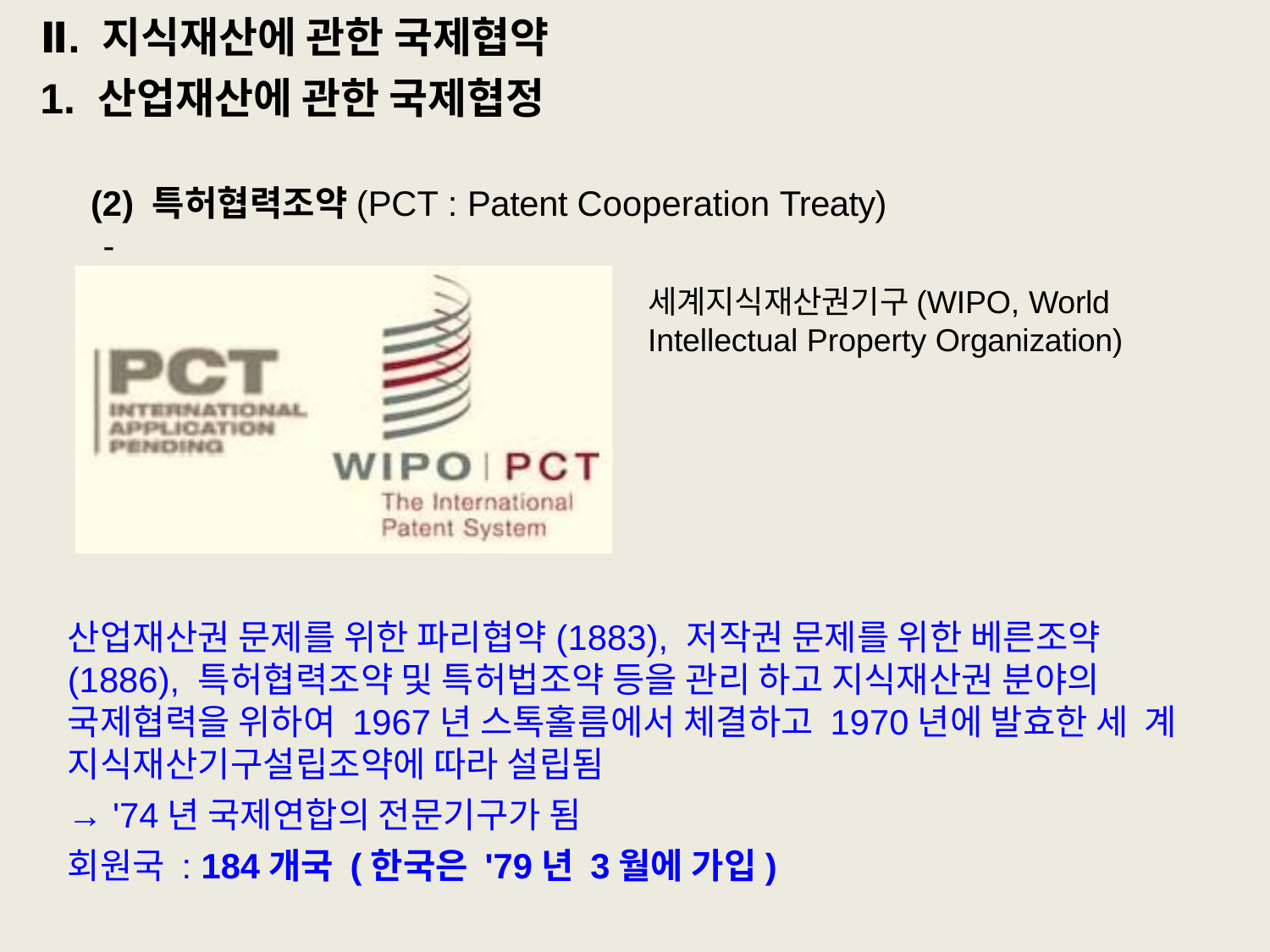

# Ⅱ. 지식재산에 관한 국제협약
1. 산업재산에 관한 국제협정

(2) 특허협력조약(PCT : Patent Cooperation Treaty)
-
세계지식재산권기구(WIPO, World  Intellectual Property Organization)

산업재산권 문제를 위한 파리협약(1883), 저작권 문제를 위한 베른조약  (1886), 특허협력조약 및 특허법조약 등을 관리 하고 지식재산권 분야의  국제협력을 위하여 1967년 스톡홀름에서 체결하고 1970년에 발효한 세  계 지식재산기구설립조약에 따라 설립됨
→ '74년 국제연합의 전문기구가 됨
회원국 : 184개국 (한국은 '79년 3월에 가입)